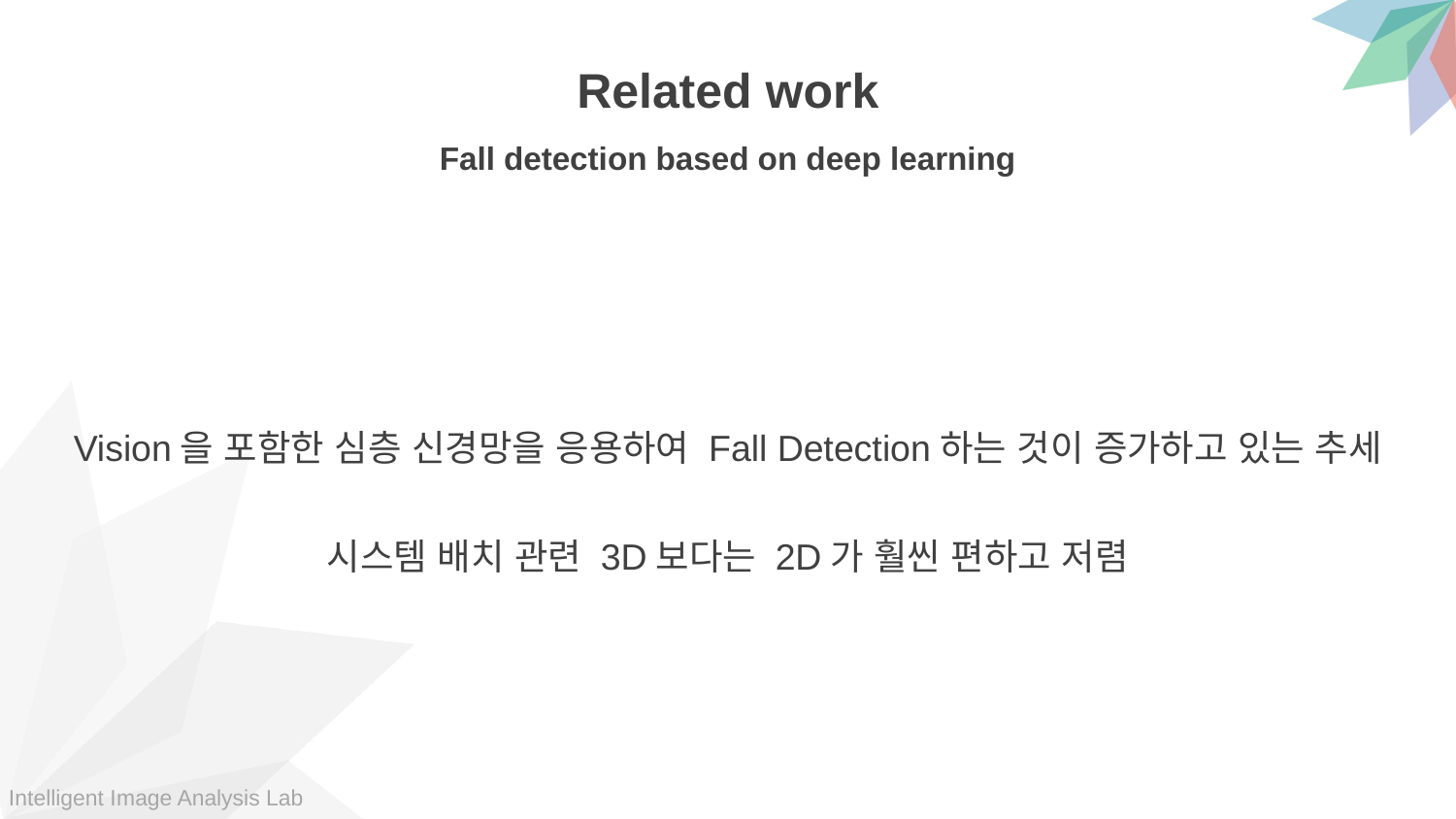

Related work
Fall detection based on deep learning
Vision을 포함한 심층 신경망을 응용하여 Fall Detection하는 것이 증가하고 있는 추세
시스템 배치 관련 3D보다는 2D가 훨씬 편하고 저렴